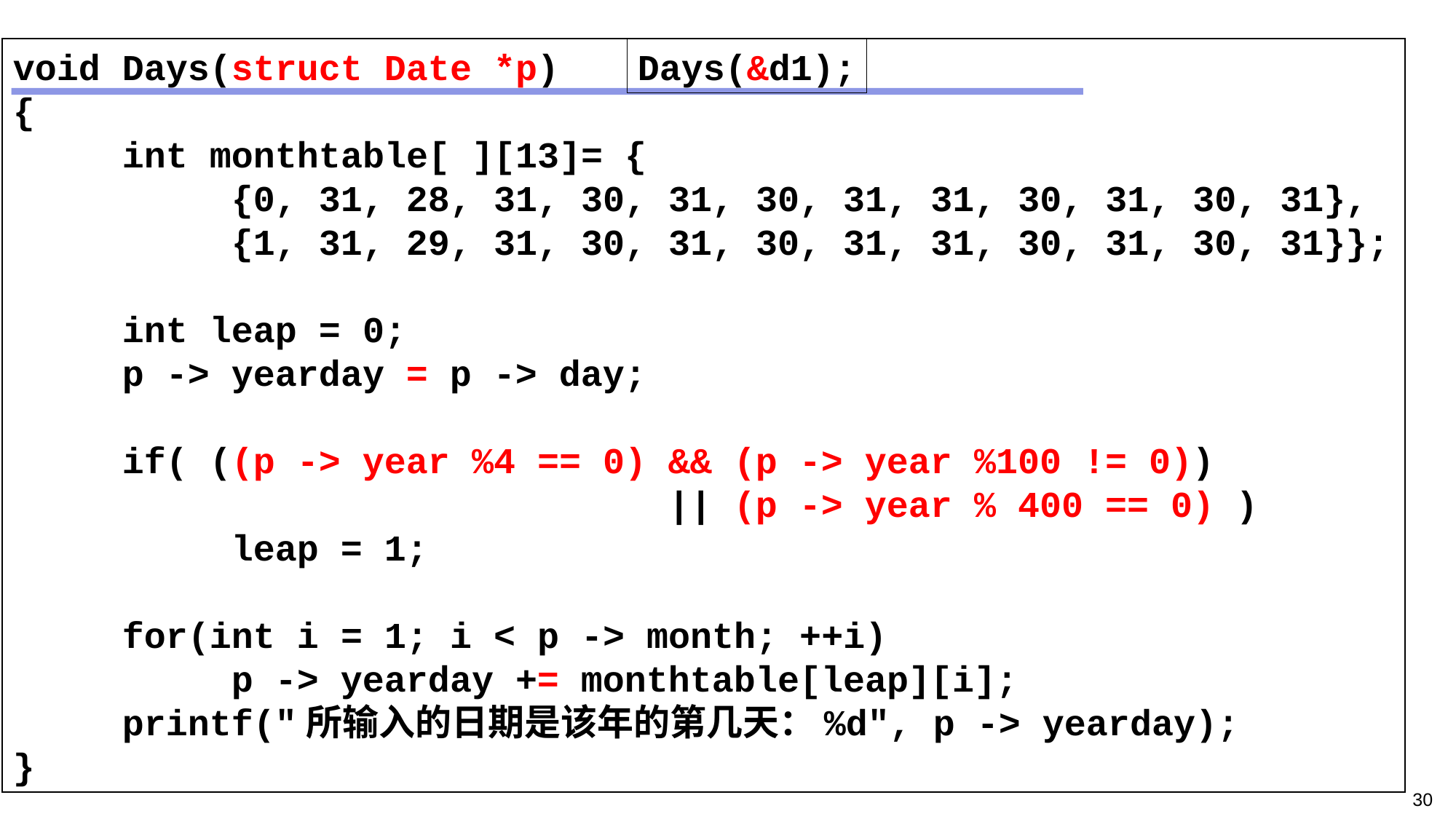

void Days(struct Date *p)
{
	int monthtable[ ][13]= {
		{0, 31, 28, 31, 30, 31, 30, 31, 31, 30, 31, 30, 31},
		{1, 31, 29, 31, 30, 31, 30, 31, 31, 30, 31, 30, 31}};

	int leap = 0;
	p -> yearday = p -> day;

	if( ((p -> year %4 == 0) && (p -> year %100 != 0))
						|| (p -> year % 400 == 0) )
		leap = 1;

	for(int i = 1; i < p -> month; ++i)
		p -> yearday += monthtable[leap][i];
	printf("所输入的日期是该年的第几天：%d", p -> yearday);
}
Days(&d1);
30